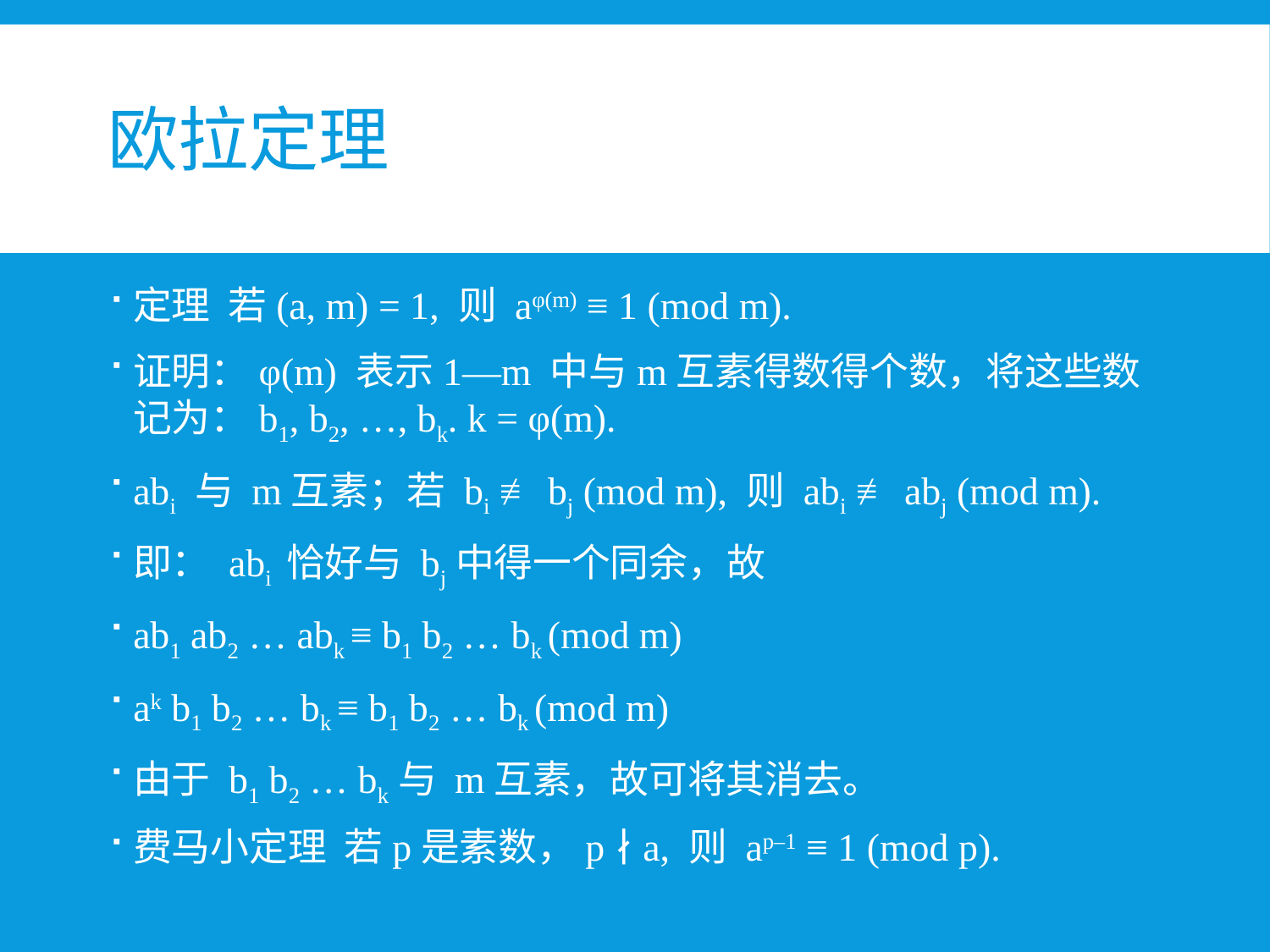

# 欧拉定理
定理  若(a, m) = 1, 则 aφ(m) ≡ 1 (mod m).
证明：φ(m) 表示1—m 中与m互素得数得个数，将这些数记为：b1, b2, …, bk. k = φ(m).
abi 与 m互素；若 bi ≢ bj (mod m), 则 abi ≢ abj (mod m).
即： abi 恰好与 bj中得一个同余，故
ab1 ab2 … abk ≡ b1 b2 … bk (mod m)
ak b1 b2 … bk ≡ b1 b2 … bk (mod m)
由于 b1 b2 … bk与 m互素，故可将其消去。
费马小定理  若p是素数，p ∤ a, 则 ap–1 ≡ 1 (mod p).